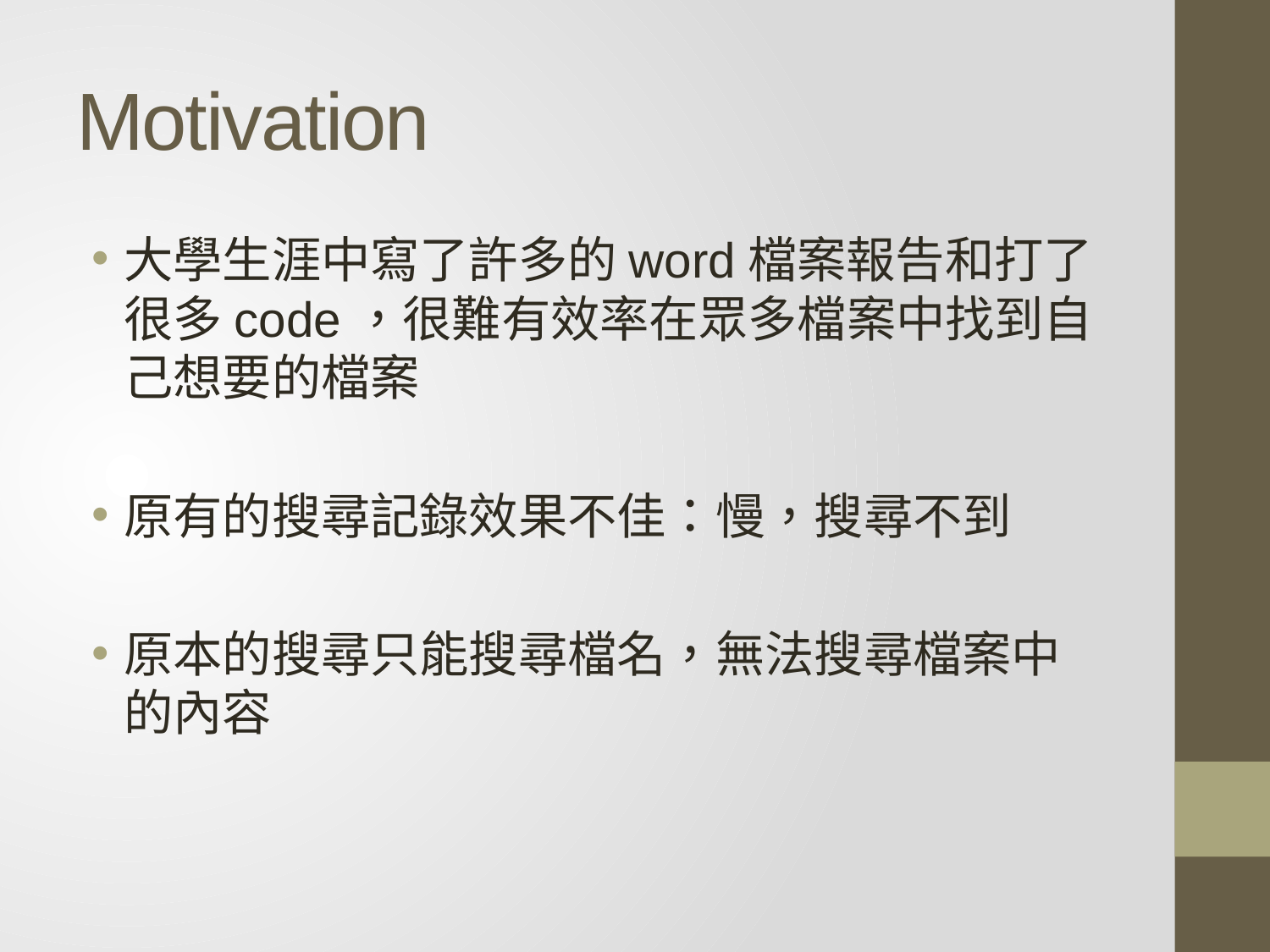

# Motivation
大學生涯中寫了許多的word檔案報告和打了很多code，很難有效率在眾多檔案中找到自己想要的檔案

原有的搜尋記錄效果不佳：慢，搜尋不到

原本的搜尋只能搜尋檔名，無法搜尋檔案中的內容